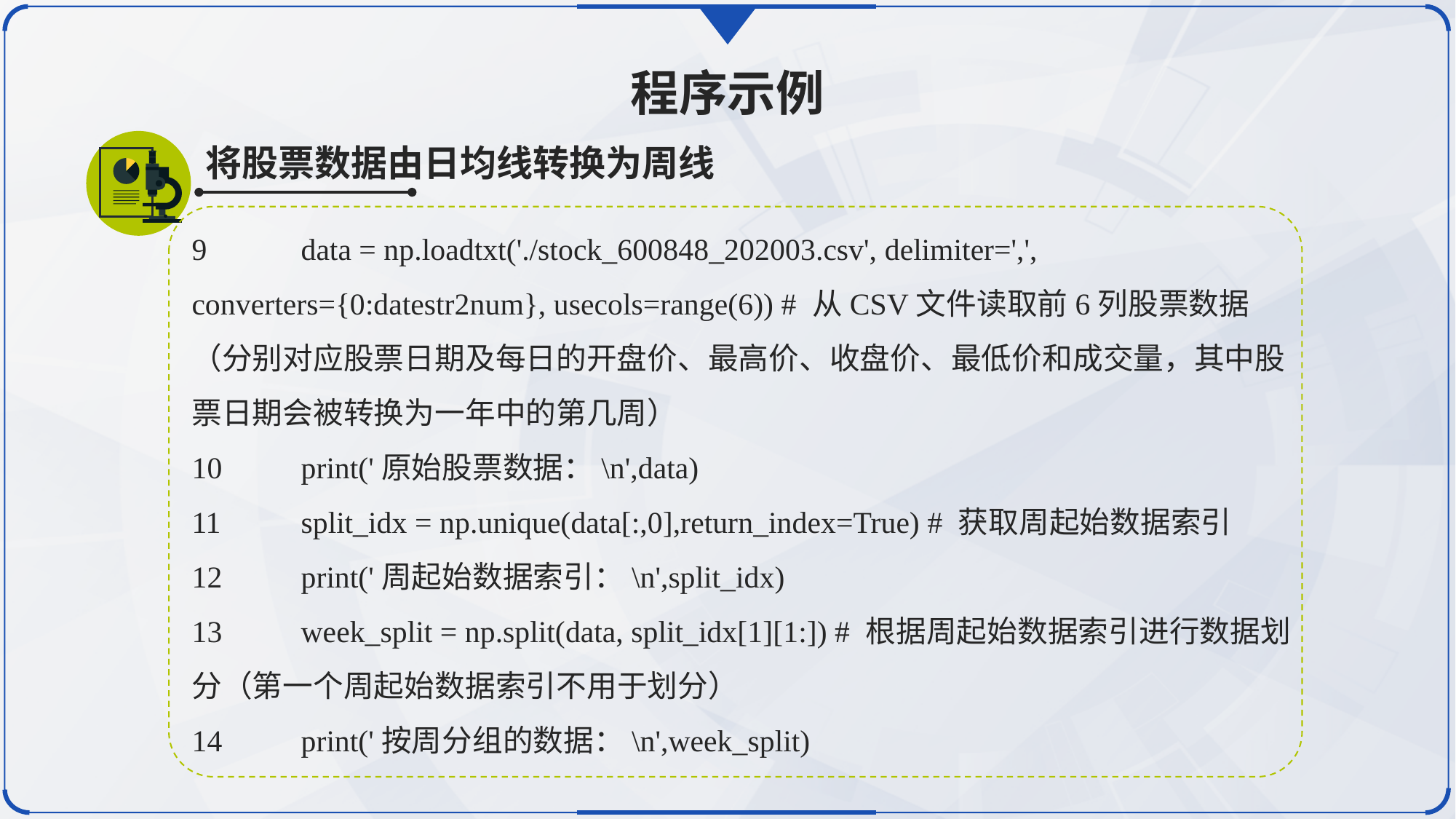

程序示例

将股票数据由日均线转换为周线

9	data = np.loadtxt('./stock_600848_202003.csv', delimiter=',', converters={0:datestr2num}, usecols=range(6)) # 从CSV文件读取前6列股票数据（分别对应股票日期及每日的开盘价、最高价、收盘价、最低价和成交量，其中股票日期会被转换为一年中的第几周）
10	print('原始股票数据：\n',data)
11	split_idx = np.unique(data[:,0],return_index=True) # 获取周起始数据索引
12	print('周起始数据索引：\n',split_idx)
13	week_split = np.split(data, split_idx[1][1:]) # 根据周起始数据索引进行数据划分（第一个周起始数据索引不用于划分）
14	print('按周分组的数据：\n',week_split)